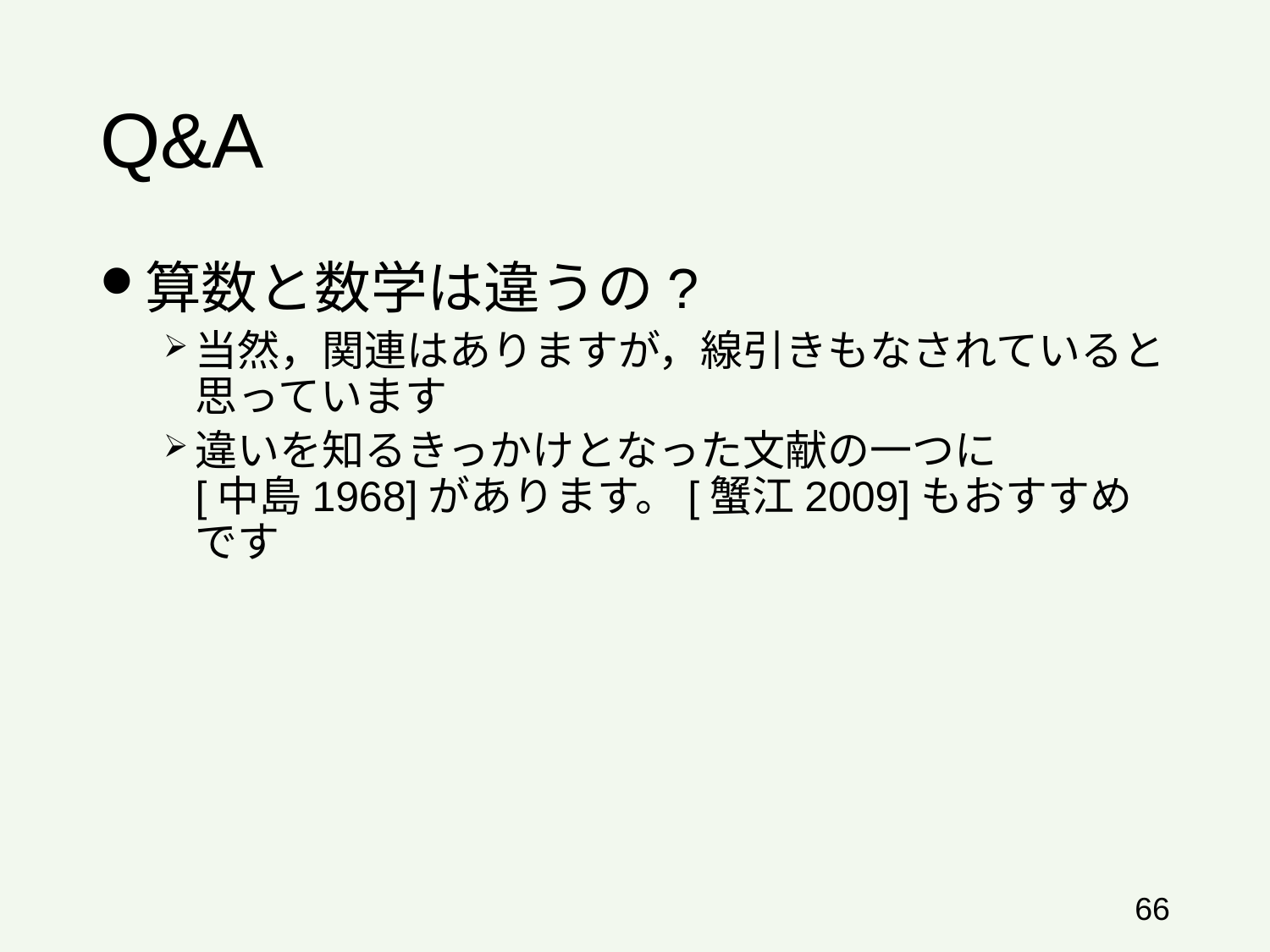

# Q&A
算数と数学は違うの?
当然，関連はありますが，線引きもなされていると思っています
違いを知るきっかけとなった文献の一つに
[中島1968]があります。[蟹江2009]もおすすめです
66